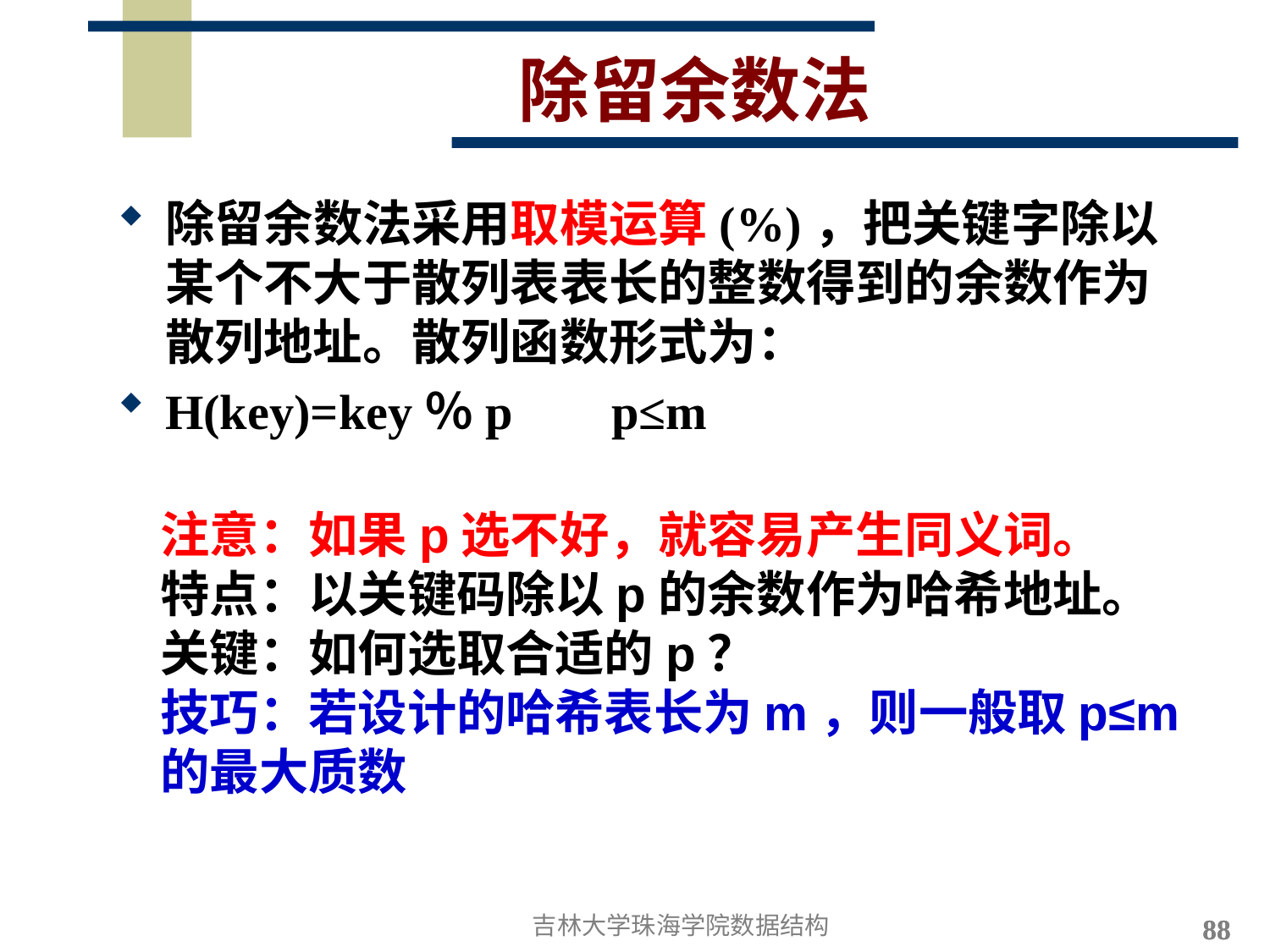

# 除留余数法
除留余数法采用取模运算(%)，把关键字除以某个不大于散列表表长的整数得到的余数作为散列地址。散列函数形式为：
H(key)=key％p        p≤m
注意：如果p选不好，就容易产生同义词。
特点：以关键码除以p的余数作为哈希地址。
关键：如何选取合适的p？
技巧：若设计的哈希表长为m，则一般取p≤m的最大质数
吉林大学珠海学院数据结构